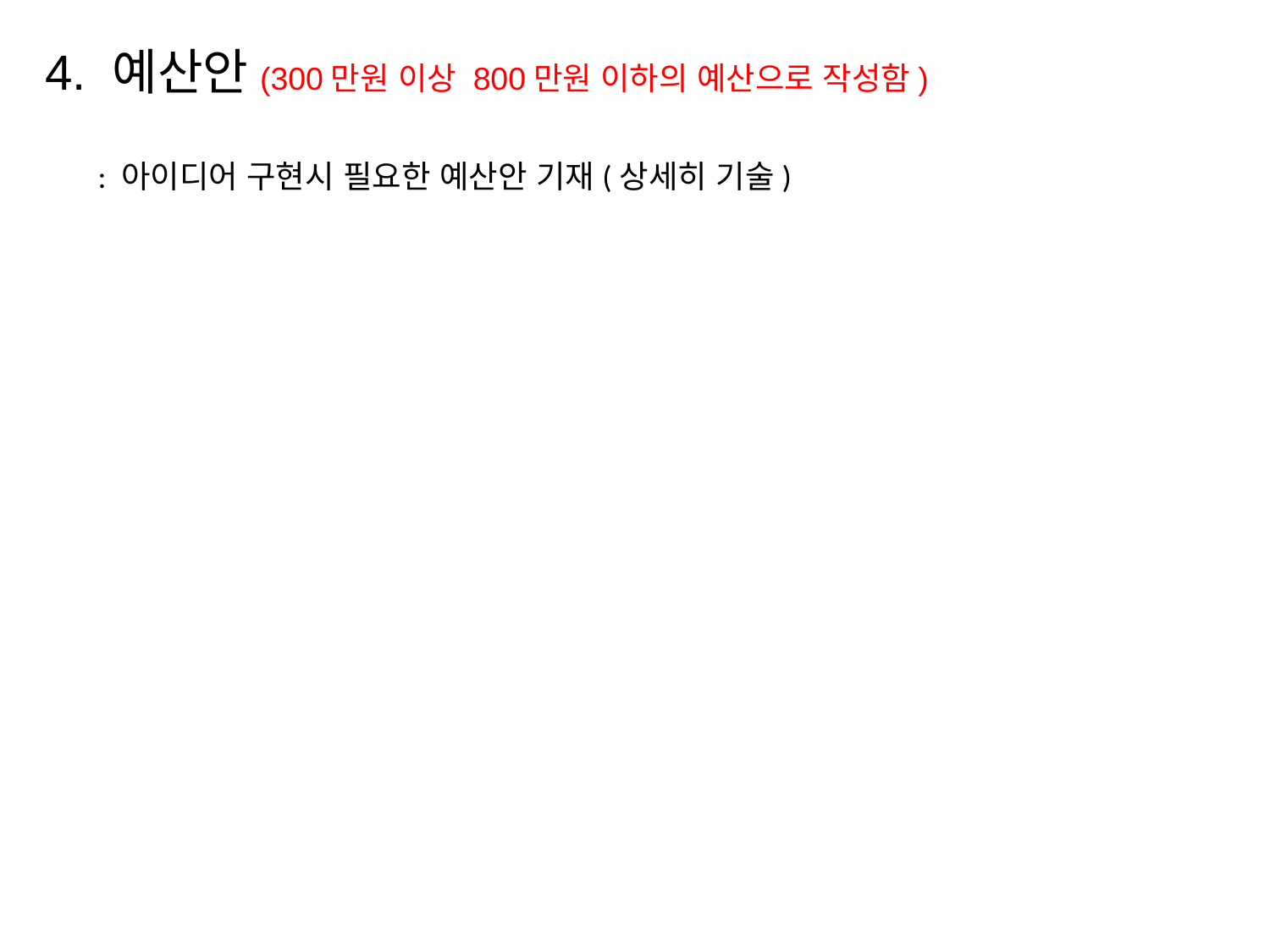

# 4. 예산안(300만원 이상 800만원 이하의 예산으로 작성함)
: 아이디어 구현시 필요한 예산안 기재(상세히 기술)